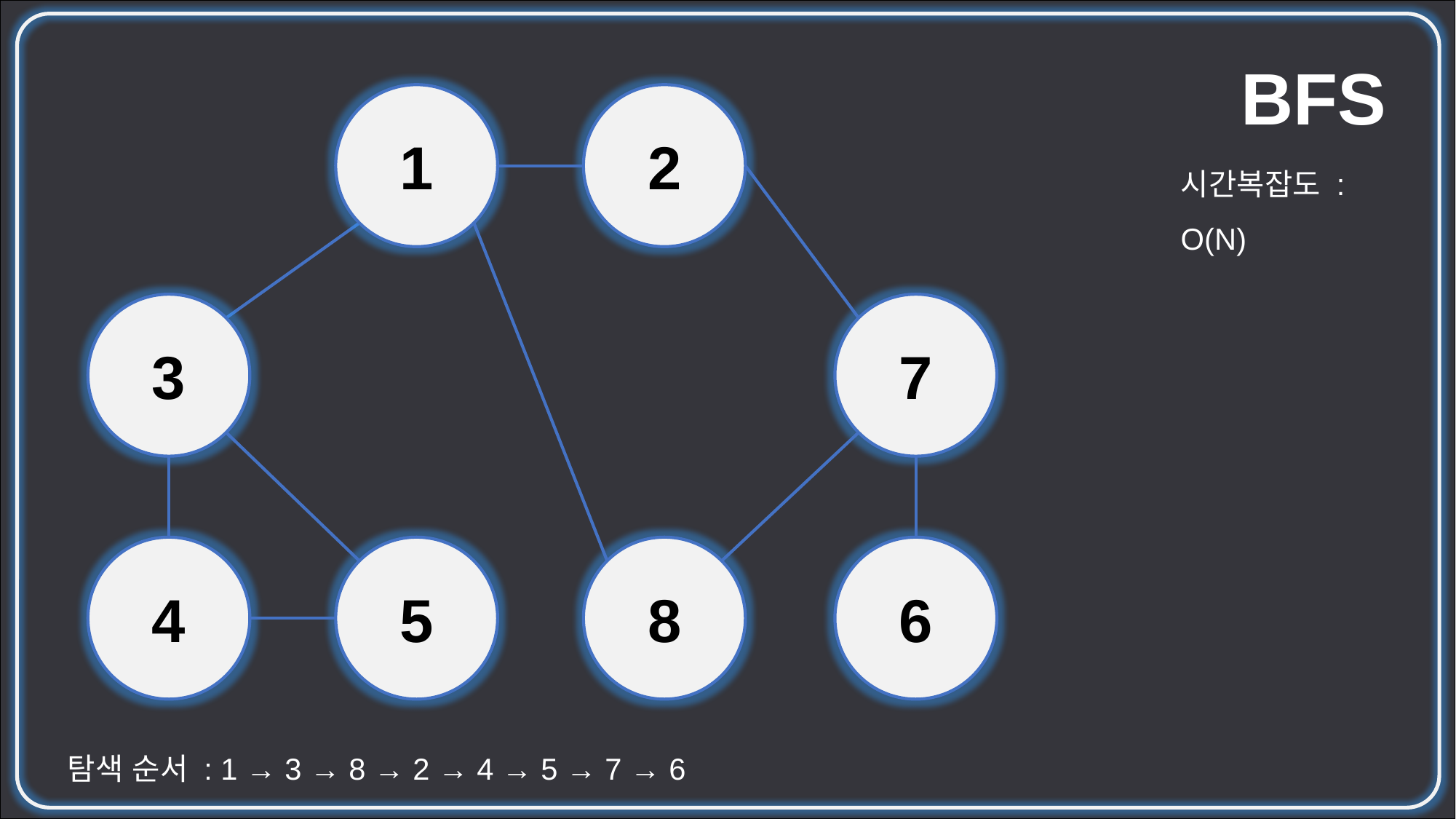

BFS
1
2
시간복잡도 : O(N)
3
7
4
5
8
6
탐색 순서 : 1 → 3 → 8 → 2 → 4 → 5 → 7 → 6